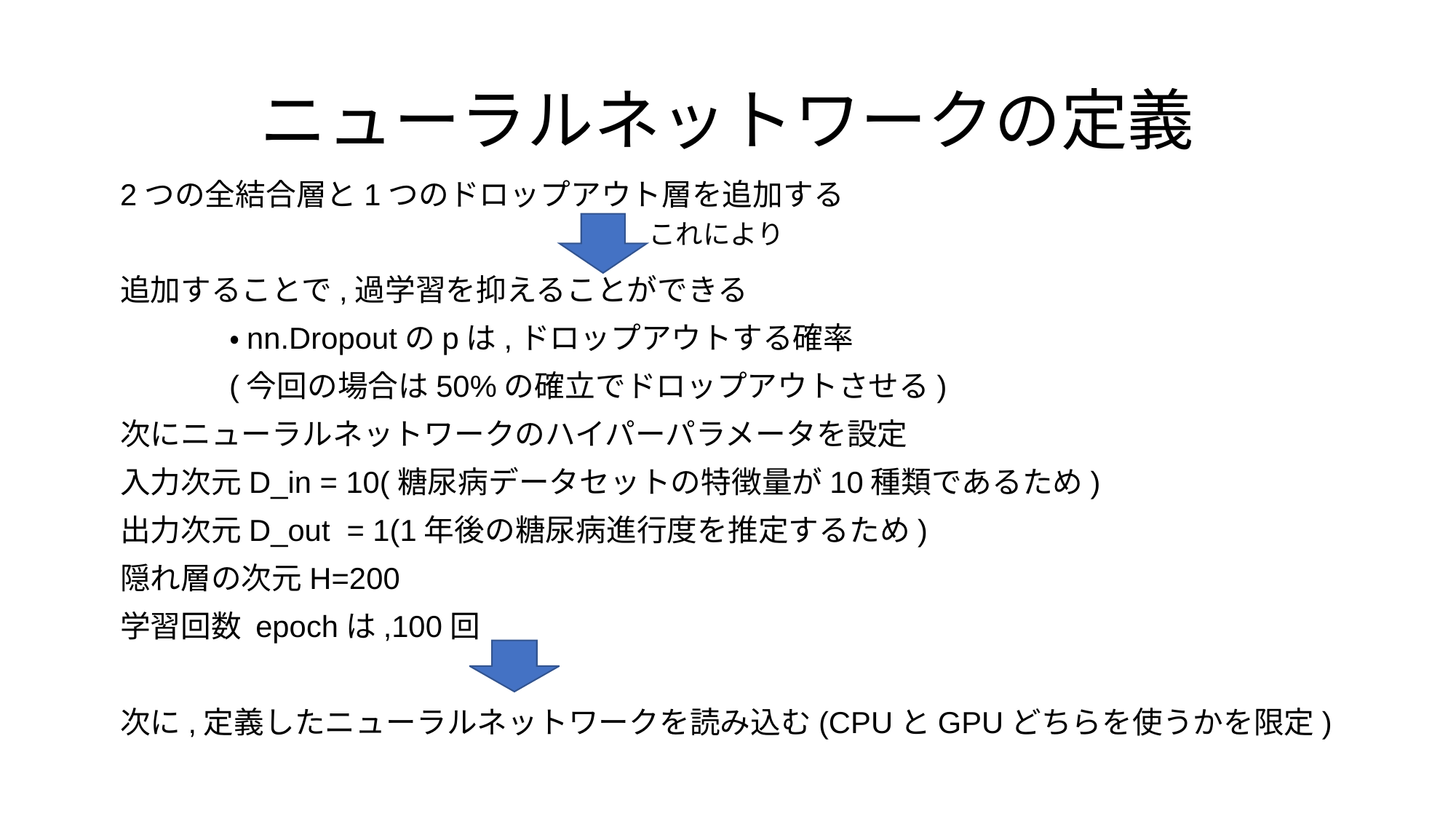

# ニューラルネットワークの定義
2つの全結合層と1つのドロップアウト層を追加する

追加することで,過学習を抑えることができる
 	・nn.Dropoutのpは,ドロップアウトする確率
	(今回の場合は50%の確立でドロップアウトさせる)
次にニューラルネットワークのハイパーパラメータを設定
入力次元D_in = 10(糖尿病データセットの特徴量が10種類であるため)
出力次元D_out  = 1(1年後の糖尿病進行度を推定するため)
隠れ層の次元H=200
学習回数 epochは,100回

次に,定義したニューラルネットワークを読み込む(CPUとGPUどちらを使うかを限定)

これにより